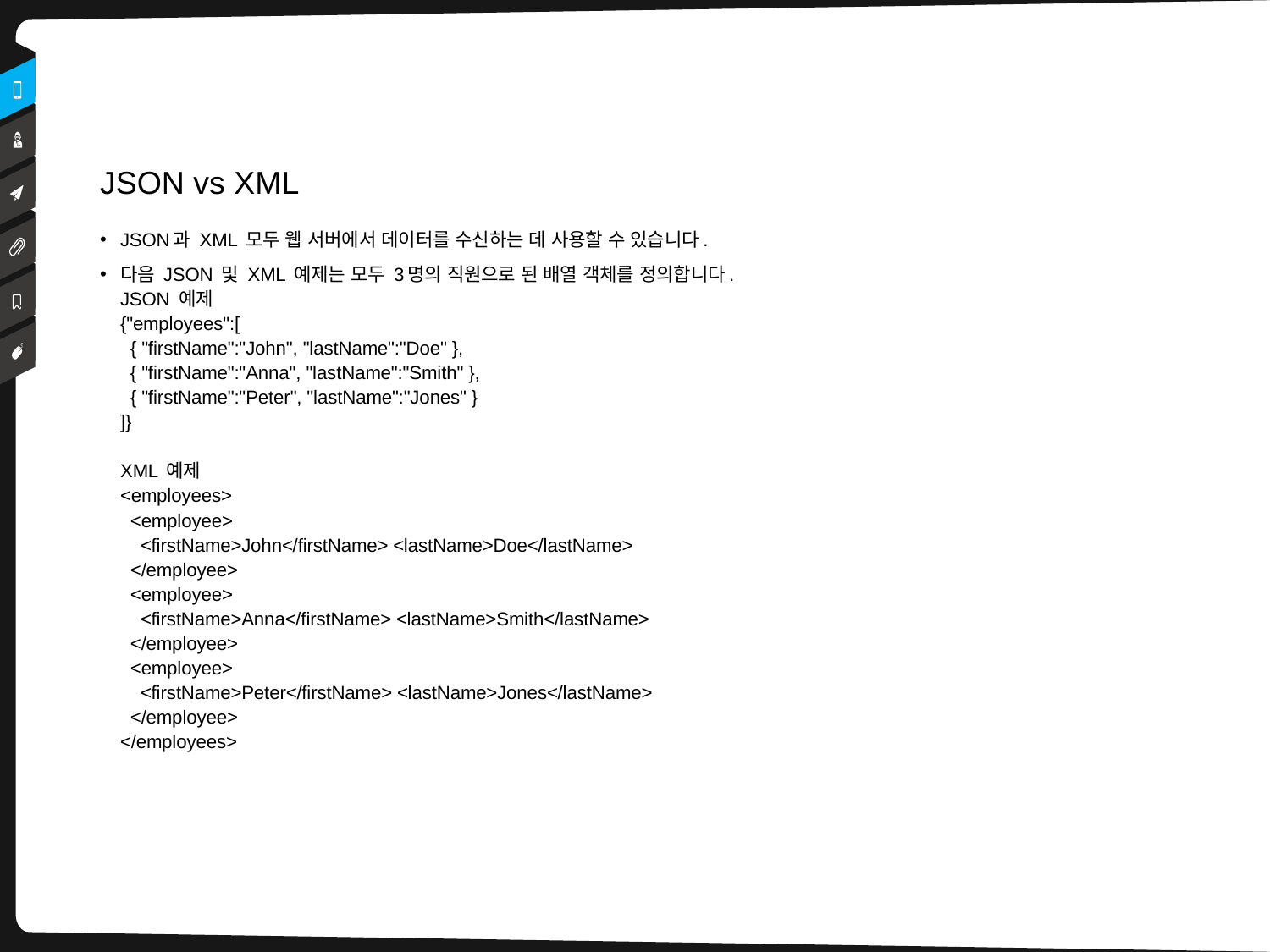

# JSON vs XML
JSON과 XML 모두 웹 서버에서 데이터를 수신하는 데 사용할 수 있습니다.
다음 JSON 및 XML 예제는 모두 3명의 직원으로 된 배열 객체를 정의합니다.
JSON 예제
{"employees":[
  { "firstName":"John", "lastName":"Doe" },
  { "firstName":"Anna", "lastName":"Smith" },
  { "firstName":"Peter", "lastName":"Jones" }
]}
XML 예제
<employees>
  <employee>
    <firstName>John</firstName> <lastName>Doe</lastName>
  </employee>
  <employee>
    <firstName>Anna</firstName> <lastName>Smith</lastName>
  </employee>
  <employee>
    <firstName>Peter</firstName> <lastName>Jones</lastName>
  </employee>
</employees>